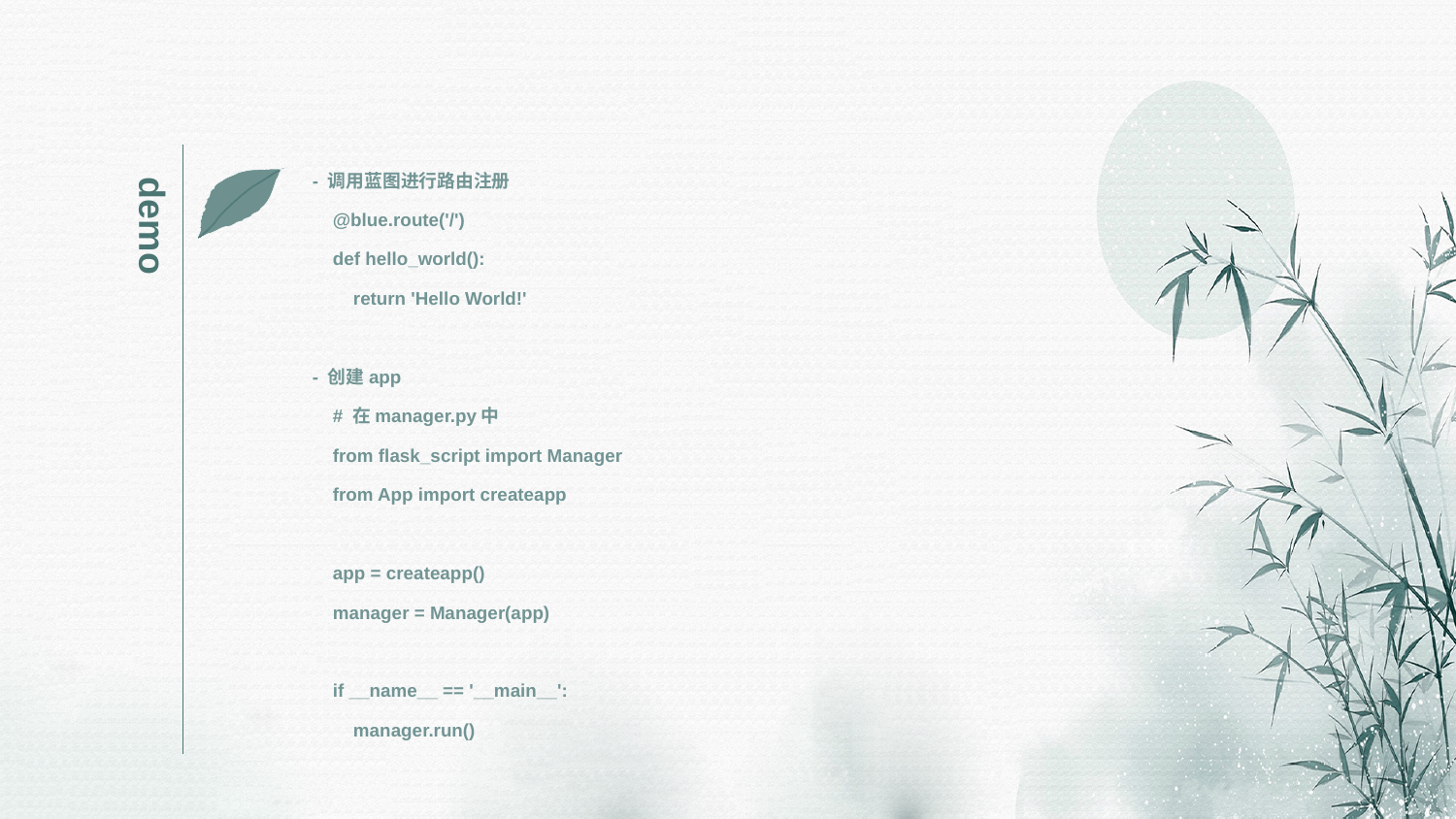

demo

- 调用蓝图进行路由注册
    @blue.route('/')
    def hello_world():
        return 'Hello World!'

- 创建app
    # 在manager.py中
    from flask_script import Manager
    from App import createapp

    app = createapp()
    manager = Manager(app)

    if __name__ == '__main__':
        manager.run()